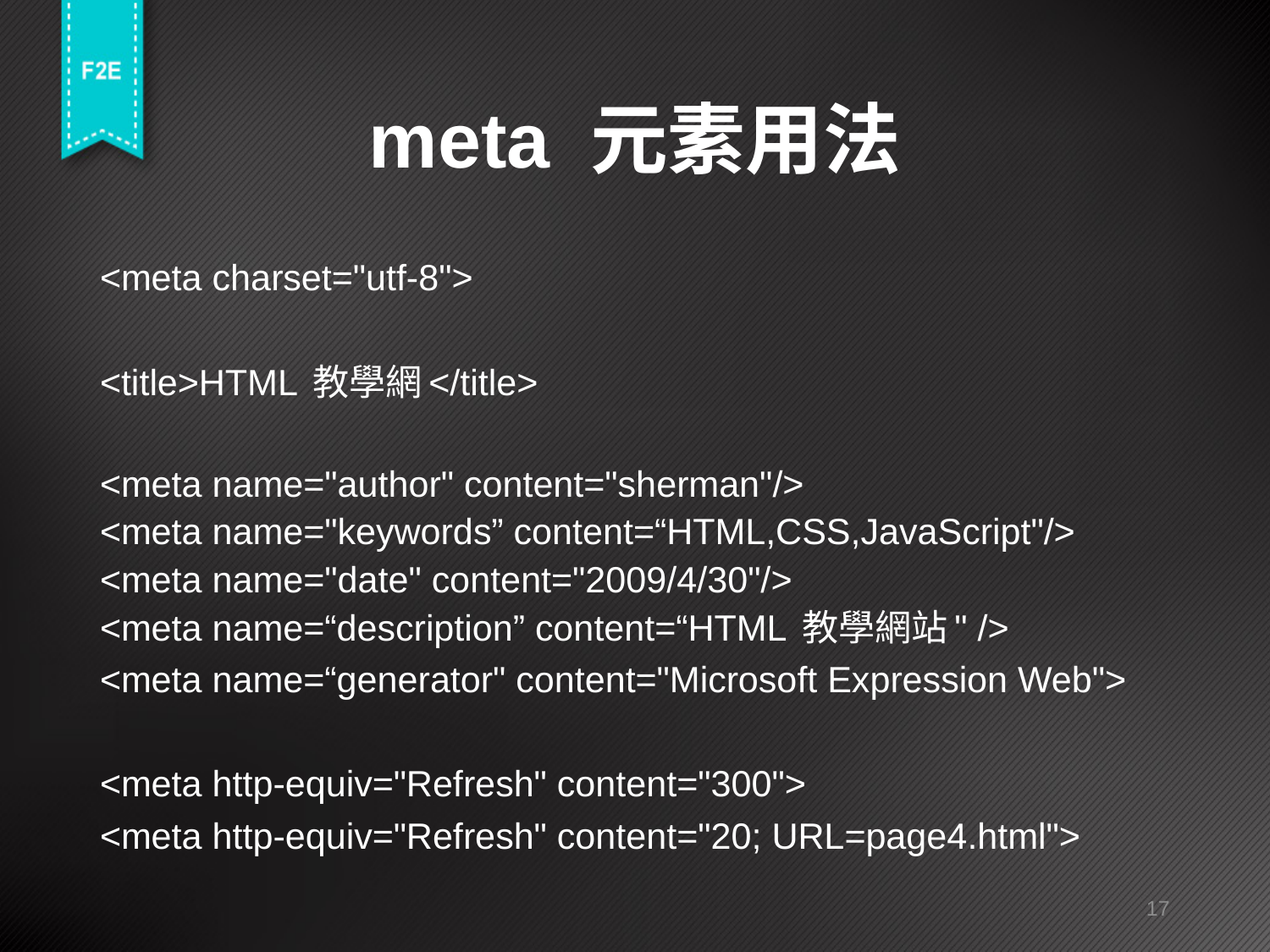

# meta 元素用法
<meta charset="utf-8">

<title>HTML 教學網</title>

<meta name="author" content="sherman"/>
<meta name="keywords” content=“HTML,CSS,JavaScript"/>
<meta name="date" content="2009/4/30"/>
<meta name=“description” content=“HTML 教學網站" />
<meta name=“generator" content="Microsoft Expression Web">

<meta http-equiv="Refresh" content="300">
<meta http-equiv="Refresh" content="20; URL=page4.html">
17